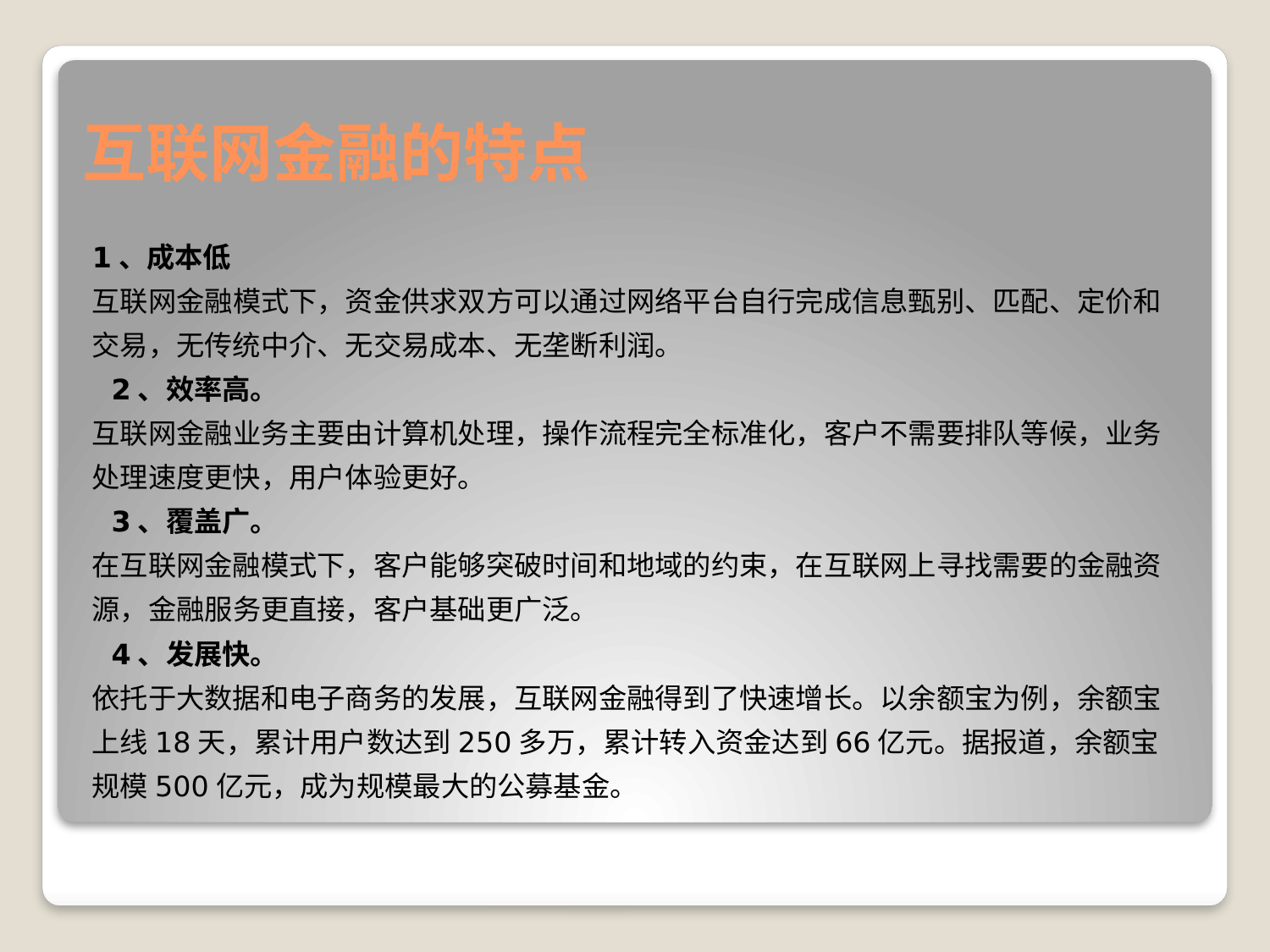

# 互联网金融的特点
1、成本低
互联网金融模式下，资金供求双方可以通过网络平台自行完成信息甄别、匹配、定价和交易，无传统中介、无交易成本、无垄断利润。
  2、效率高。
互联网金融业务主要由计算机处理，操作流程完全标准化，客户不需要排队等候，业务处理速度更快，用户体验更好。
  3、覆盖广。
在互联网金融模式下，客户能够突破时间和地域的约束，在互联网上寻找需要的金融资源，金融服务更直接，客户基础更广泛。
  4、发展快。
依托于大数据和电子商务的发展，互联网金融得到了快速增长。以余额宝为例，余额宝上线18天，累计用户数达到250多万，累计转入资金达到66亿元。据报道，余额宝规模500亿元，成为规模最大的公募基金。